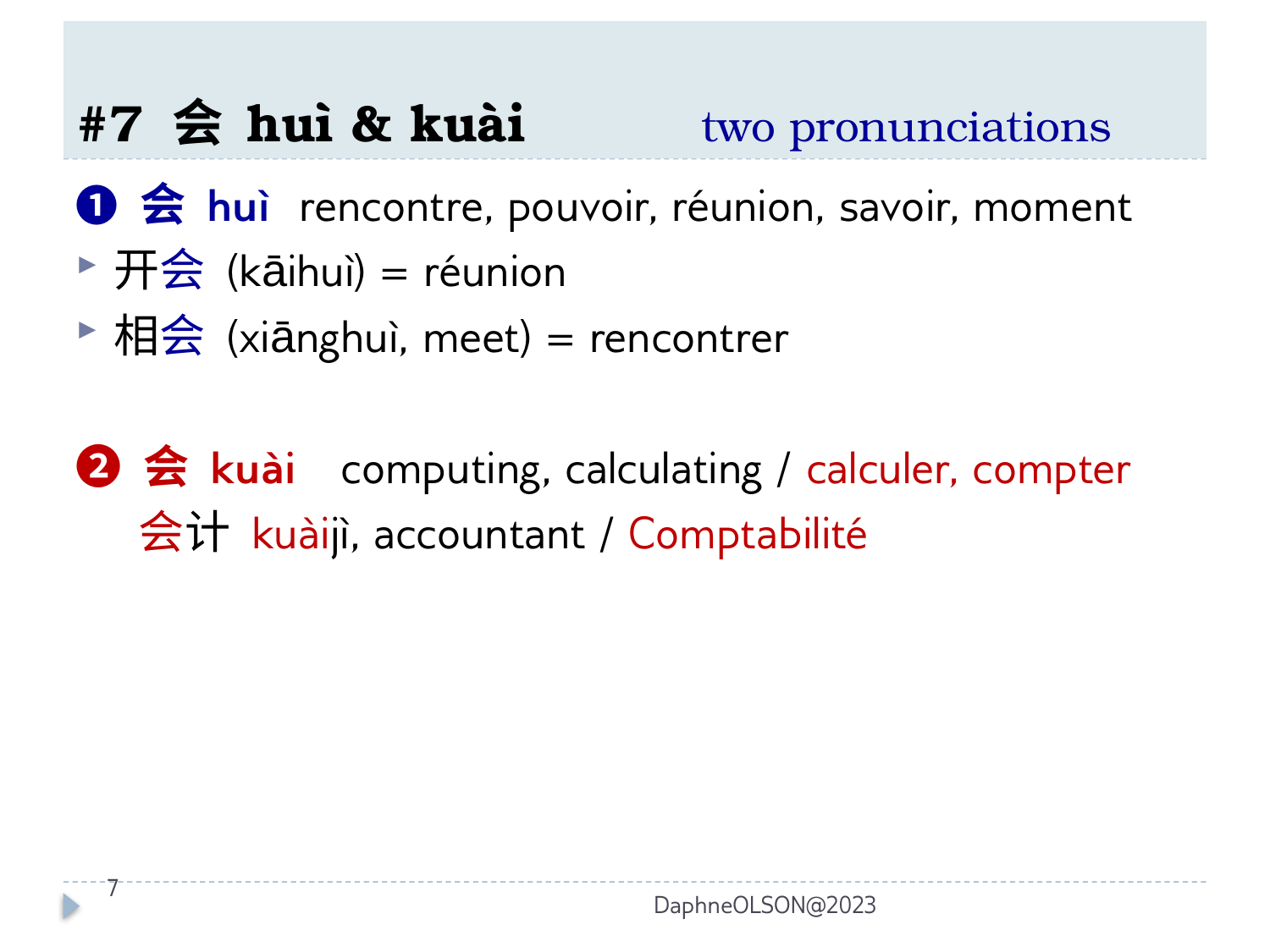

# #7 会 huì & kuài          two pronunciations
❶ 会 huì  rencontre, pouvoir, réunion, savoir, moment
开会 (kāihuì) = réunion
相会 (xiānghuì, meet) = rencontrer

❷ 会 kuài   computing, calculating / calculer, compter
     会计 kuàijì, accountant / Comptabilité
7
DaphneOLSON@2023